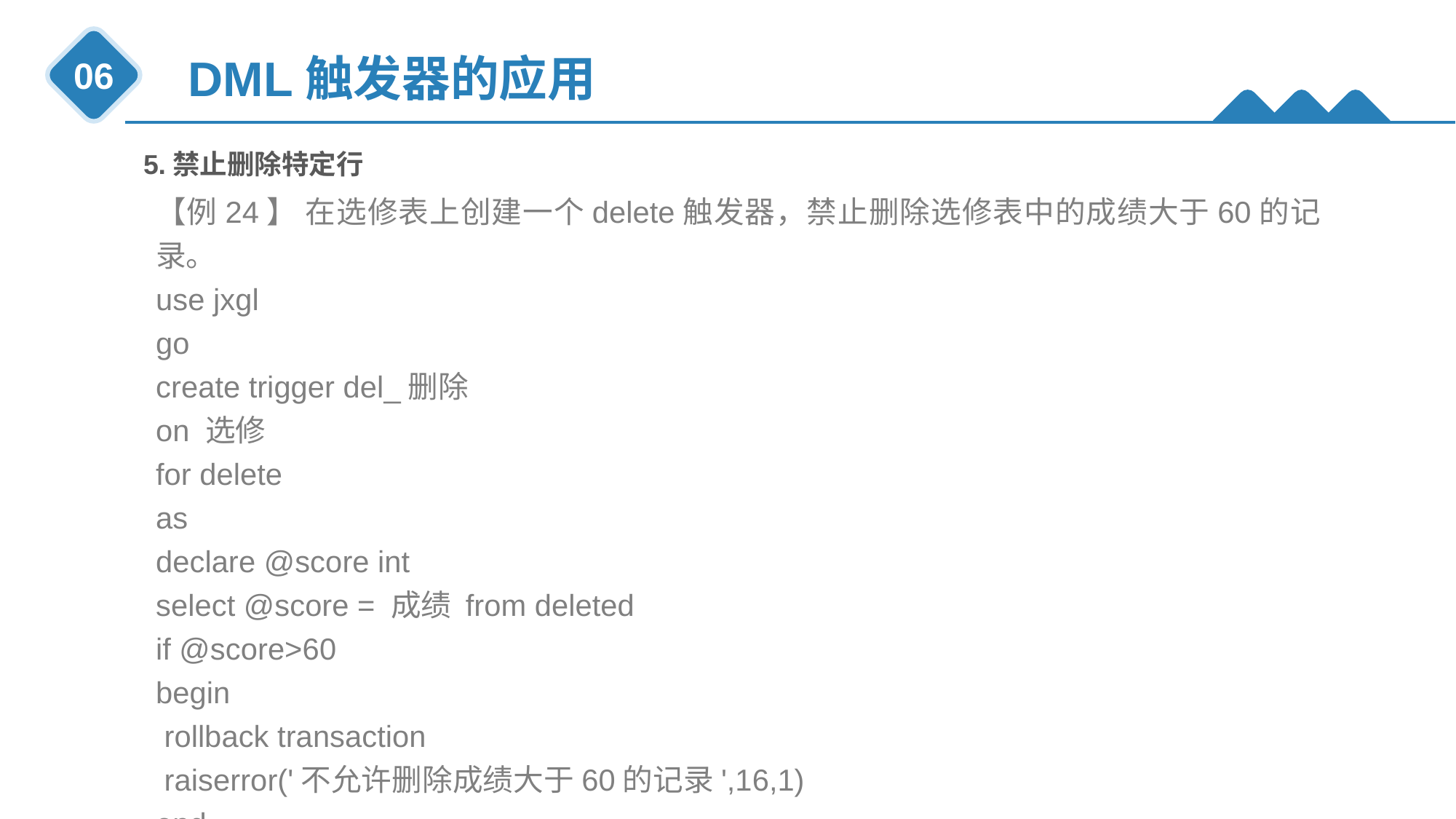

DML触发器的应用
06

5.禁止删除特定行
【例24】 在选修表上创建一个delete触发器，禁止删除选修表中的成绩大于60的记录。
use jxgl
go
create trigger del_删除
on 选修
for delete
as
declare @score int
select @score = 成绩 from deleted
if @score>60
begin
 rollback transaction
 raiserror('不允许删除成绩大于60的记录',16,1)
end